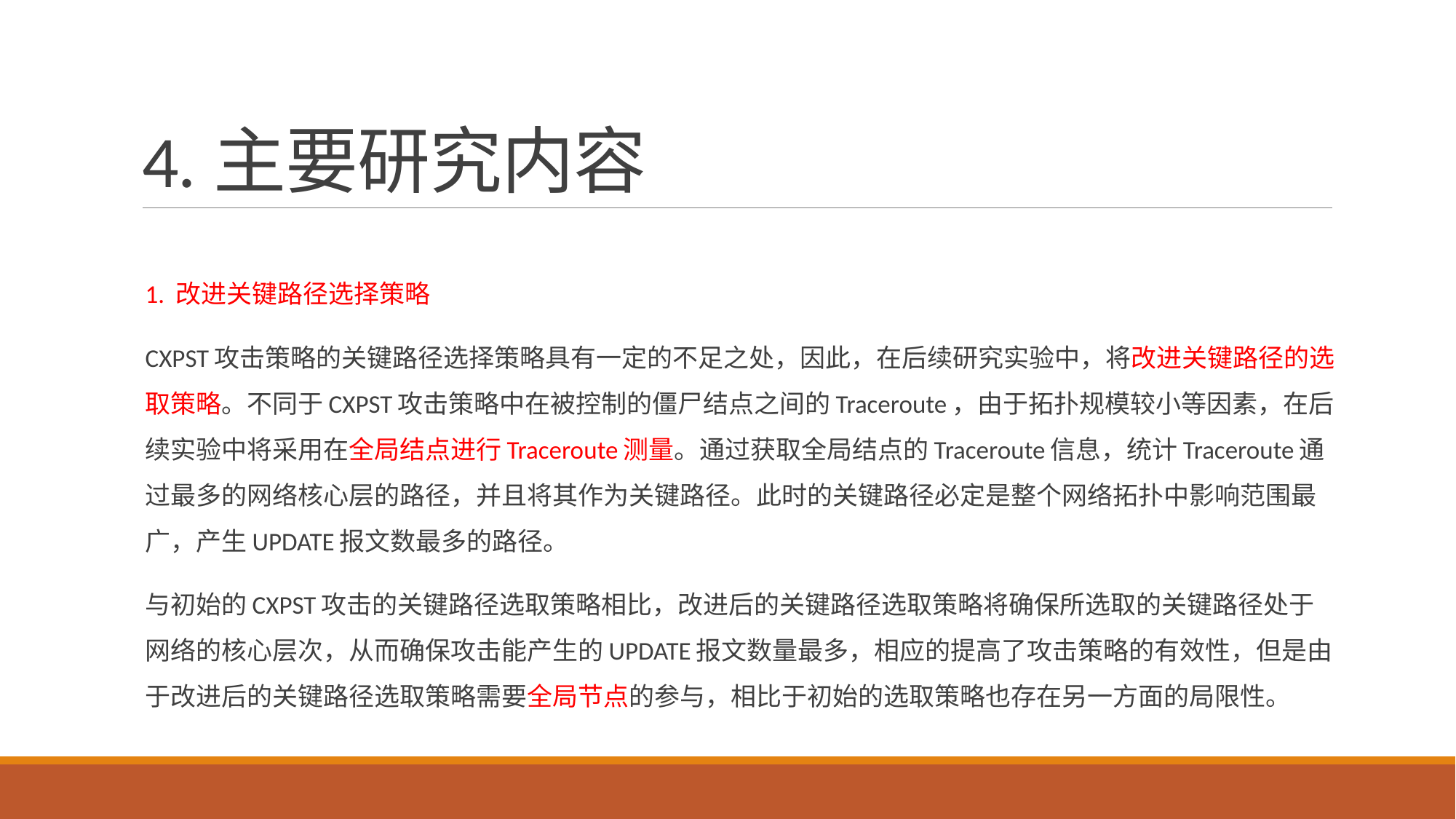

# 4.主要研究内容
1. 改进关键路径选择策略
CXPST攻击策略的关键路径选择策略具有一定的不足之处，因此，在后续研究实验中，将改进关键路径的选取策略。不同于CXPST攻击策略中在被控制的僵尸结点之间的Traceroute，由于拓扑规模较小等因素，在后续实验中将采用在全局结点进行Traceroute测量。通过获取全局结点的Traceroute信息，统计Traceroute通过最多的网络核心层的路径，并且将其作为关键路径。此时的关键路径必定是整个网络拓扑中影响范围最广，产生UPDATE报文数最多的路径。
与初始的CXPST攻击的关键路径选取策略相比，改进后的关键路径选取策略将确保所选取的关键路径处于网络的核心层次，从而确保攻击能产生的UPDATE报文数量最多，相应的提高了攻击策略的有效性，但是由于改进后的关键路径选取策略需要全局节点的参与，相比于初始的选取策略也存在另一方面的局限性。